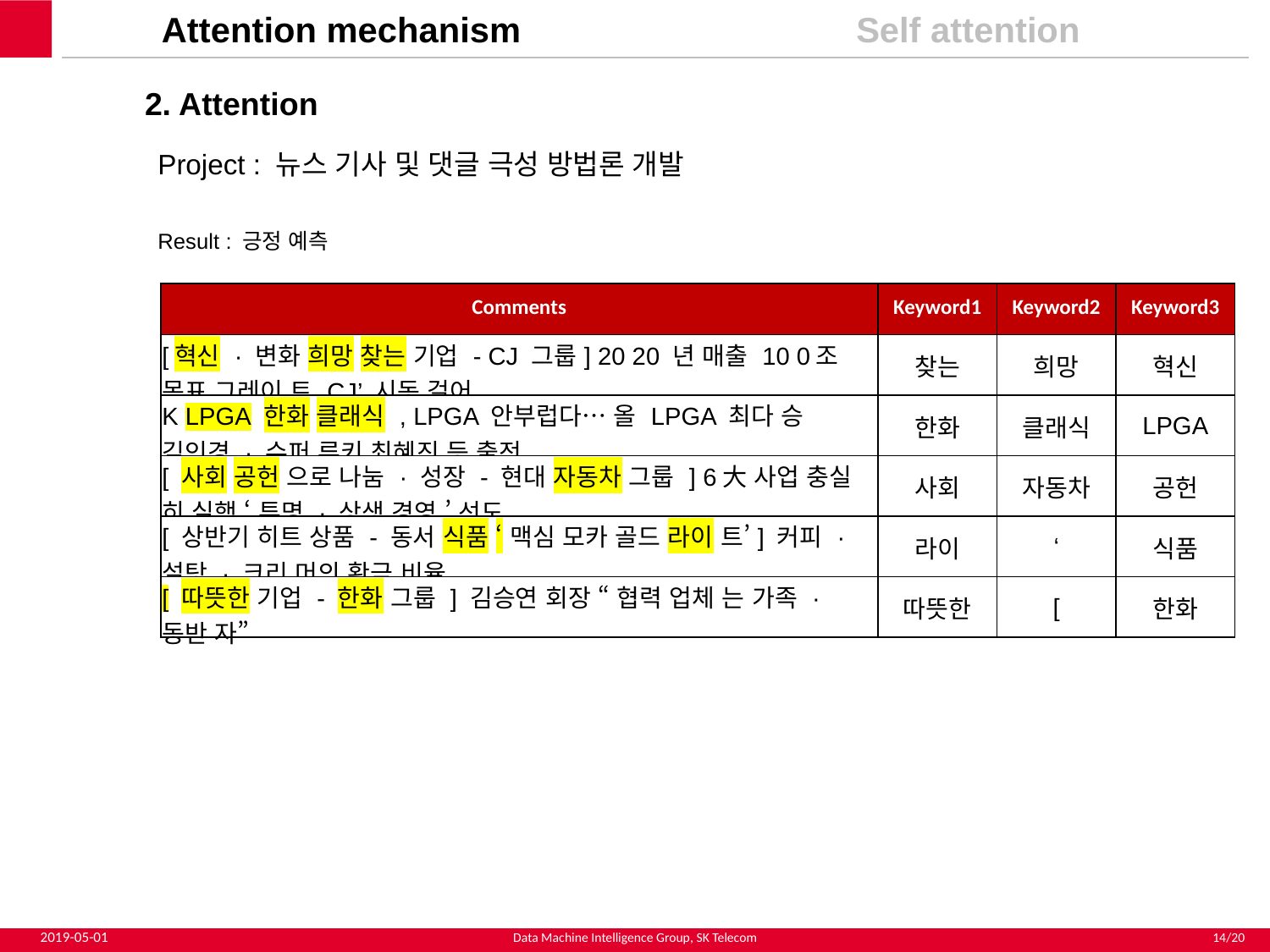

Attention mechanism
Self attention
2. Attention
Project : 뉴스 기사 및 댓글 극성 방법론 개발
Result : 긍정 예측
| Comments | Keyword1 | Keyword2 | Keyword3 |
| --- | --- | --- | --- |
| [혁신 · 변화 희망 찾는 기업 - CJ 그룹] 20 20 년 매출 10 0조 목표 그레이 트 CJ’ 시동 걸어 | 찾는 | 희망 | 혁신 |
| K LPGA 한화 클래식 , LPGA 안부럽다… 올 LPGA 최다 승 김인경 · 슈퍼 루키 최혜진 등 출전 | 한화 | 클래식 | LPGA |
| [ 사회 공헌 으로 나눔 · 성장 - 현대 자동차 그룹 ] 6大 사업 충실 히 실행 ‘ 투명 · 상생 경영 ’ 선도 | 사회 | 자동차 | 공헌 |
| [ 상반기 히트 상품 - 동서 식품 ‘ 맥심 모카 골드 라이 트’] 커피 · 설탕 · 크리 머의 황금 비율 | 라이 | ‘ | 식품 |
| [ 따뜻한 기업 - 한화 그룹 ] 김승연 회장 “ 협력 업체 는 가족 · 동반 자” | 따뜻한 | [ | 한화 |